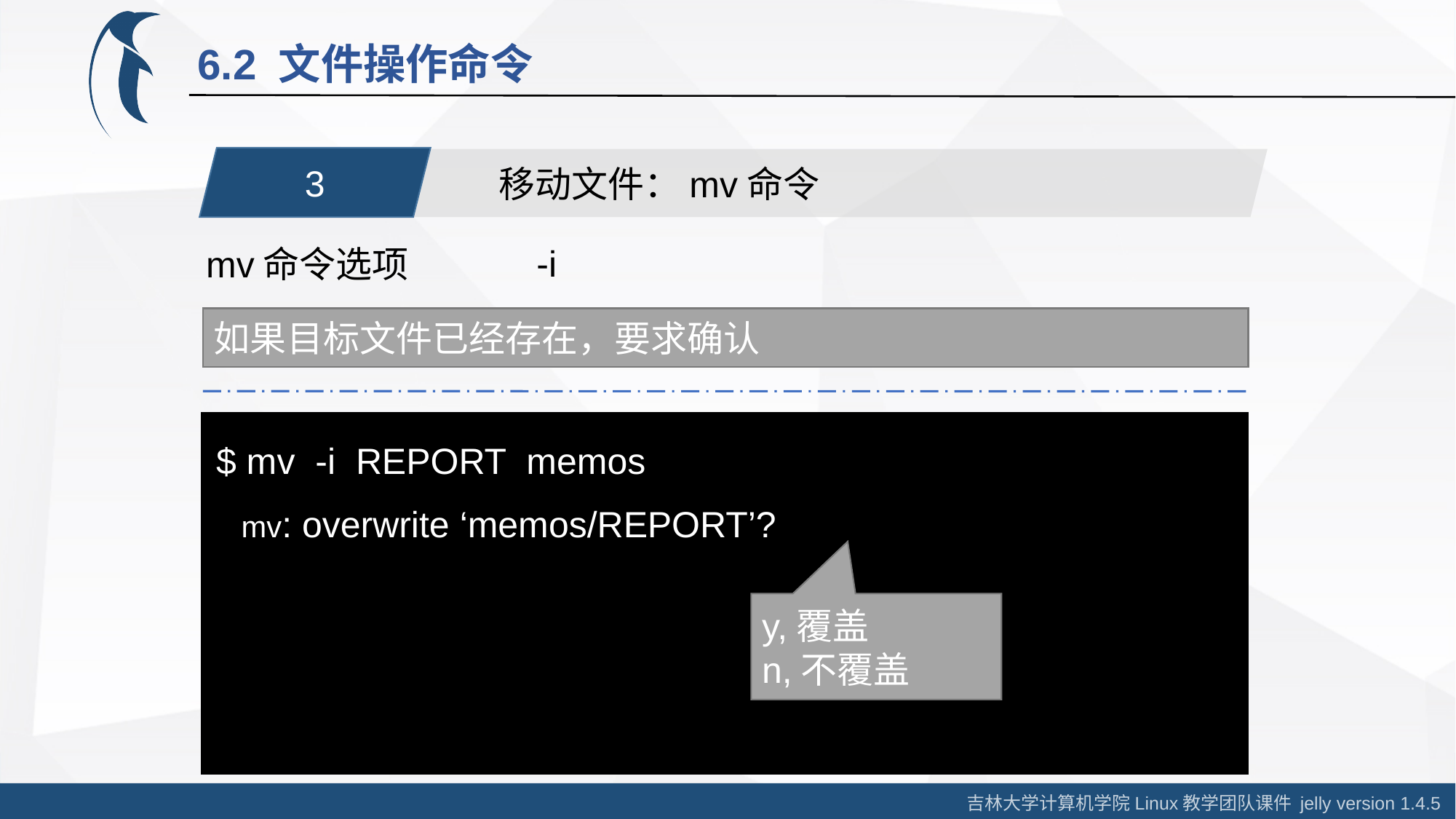

6.2 文件操作命令
3
移动文件：mv命令
-i
mv命令选项
如果目标文件已经存在，要求确认

$ mv  -i  REPORT  memos
   mv: overwrite ‘memos/REPORT’?
y,覆盖
n,不覆盖